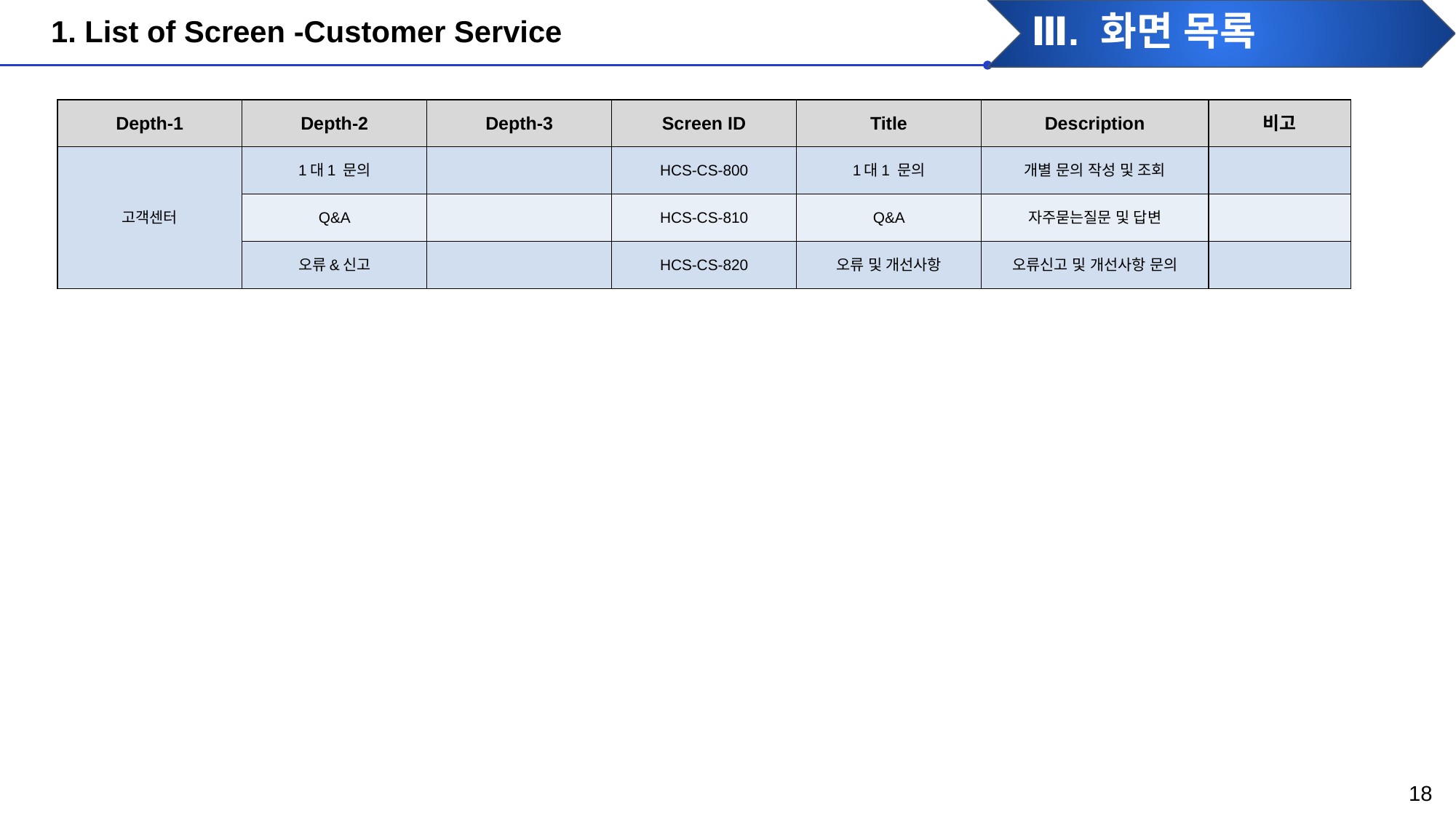

1. List of Screen -Customer Service
Ⅲ. 화면 목록
| Depth-1 | Depth-2 | Depth-3 | Screen ID | Title | Description | 비고 |
| --- | --- | --- | --- | --- | --- | --- |
| 고객센터 | 1대1 문의 |  | HCS-CS-800 | 1대1 문의 | 개별 문의 작성 및 조회 |  |
|  | Q&A |  | HCS-CS-810 | Q&A | 자주묻는질문 및 답변 |  |
|  | 오류&신고 |  | HCS-CS-820 | 오류 및 개선사항 | 오류신고 및 개선사항 문의 |  |